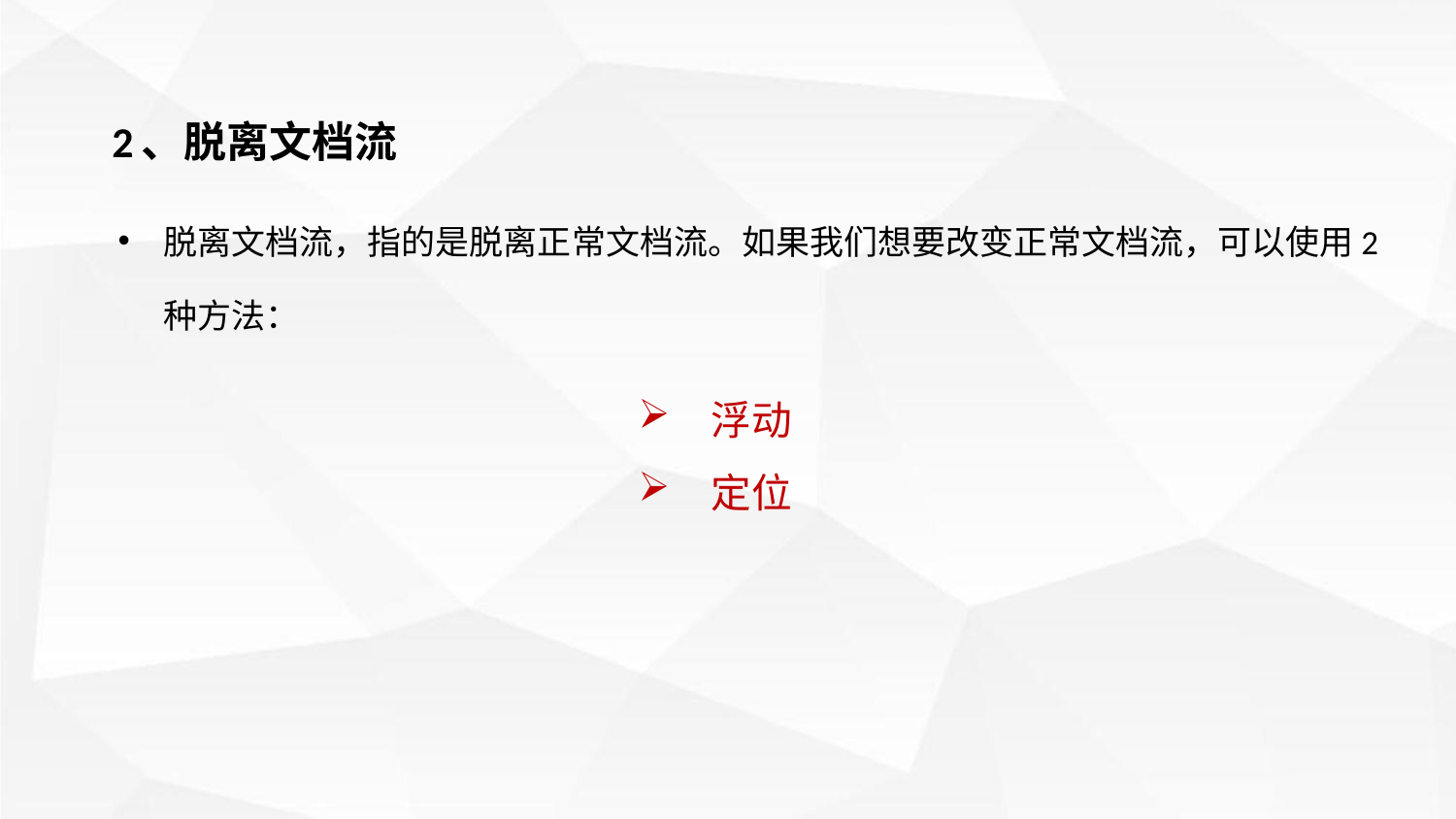

2、脱离文档流
脱离文档流，指的是脱离正常文档流。如果我们想要改变正常文档流，可以使用2种方法：
  浮动
  定位